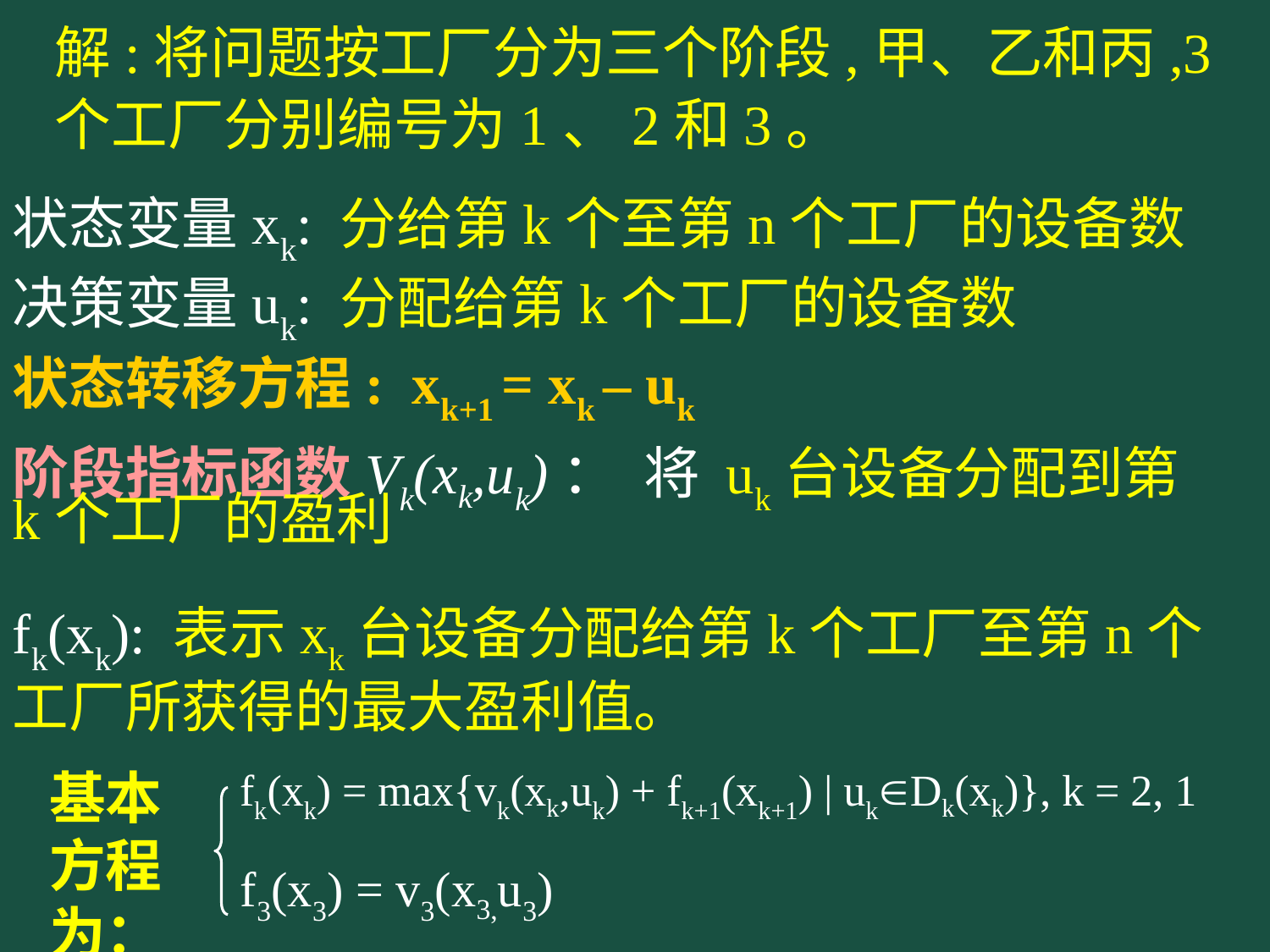

解:将问题按工厂分为三个阶段,甲、乙和丙,3
个工厂分别编号为1、2和3。
状态变量xk: 分给第k个至第n个工厂的设备数
决策变量uk: 分配给第k个工厂的设备数
状态转移方程:  xk+1 = xk – uk
阶段指标函数Vk(xk,uk)：  将 uk台设备分配到第k个工厂的盈利
fk(xk): 表示xk台设备分配给第k个工厂至第n个
工厂所获得的最大盈利值。
基本
方程为：
 fk(xk) = max{vk(xk,uk) + fk+1(xk+1) | uk∈Dk(xk)}, k = 2, 1

f3(x3) = v3(x3,u3)